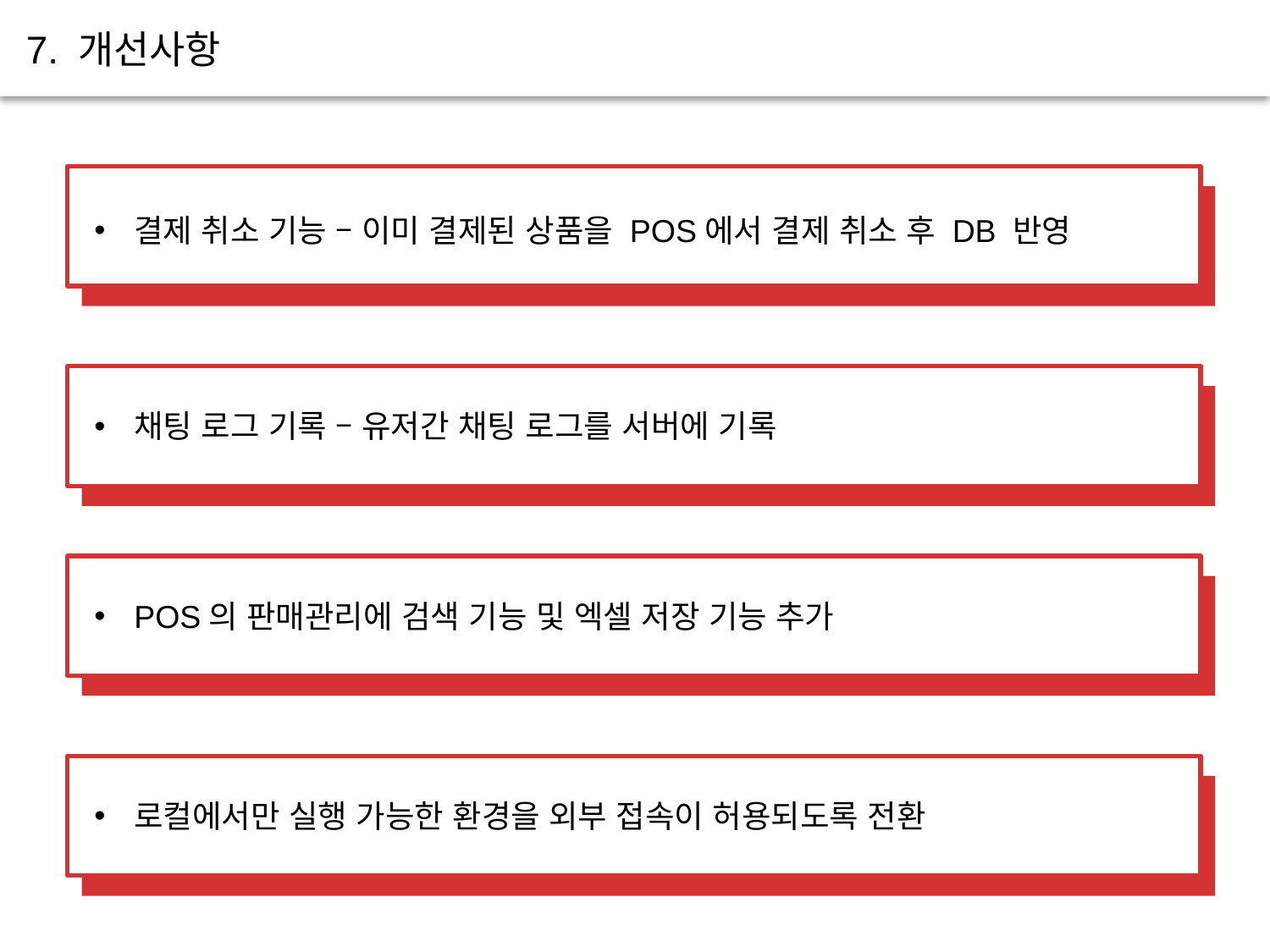

7. 개선사항

결제 취소 기능 – 이미 결제된 상품을 POS에서 결제 취소 후 DB 반영

채팅 로그 기록 – 유저간 채팅 로그를 서버에 기록

POS의 판매관리에 검색 기능 및 엑셀 저장 기능 추가

로컬에서만 실행 가능한 환경을 외부 접속이 허용되도록 전환